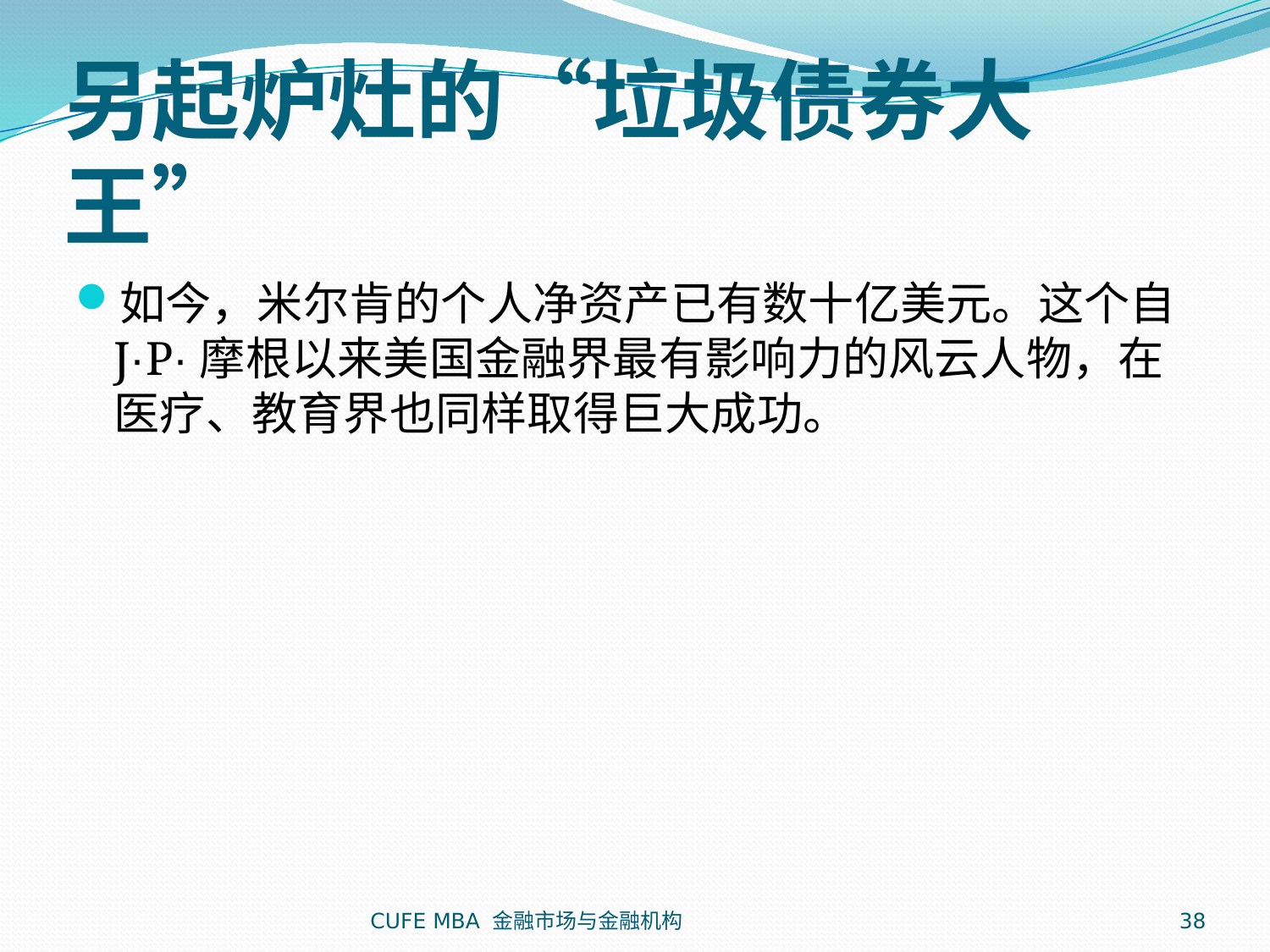

# 另起炉灶的“垃圾债券大王”
如今，米尔肯的个人净资产已有数十亿美元。这个自J·P·摩根以来美国金融界最有影响力的风云人物，在医疗、教育界也同样取得巨大成功。
CUFE MBA 金融市场与金融机构
38